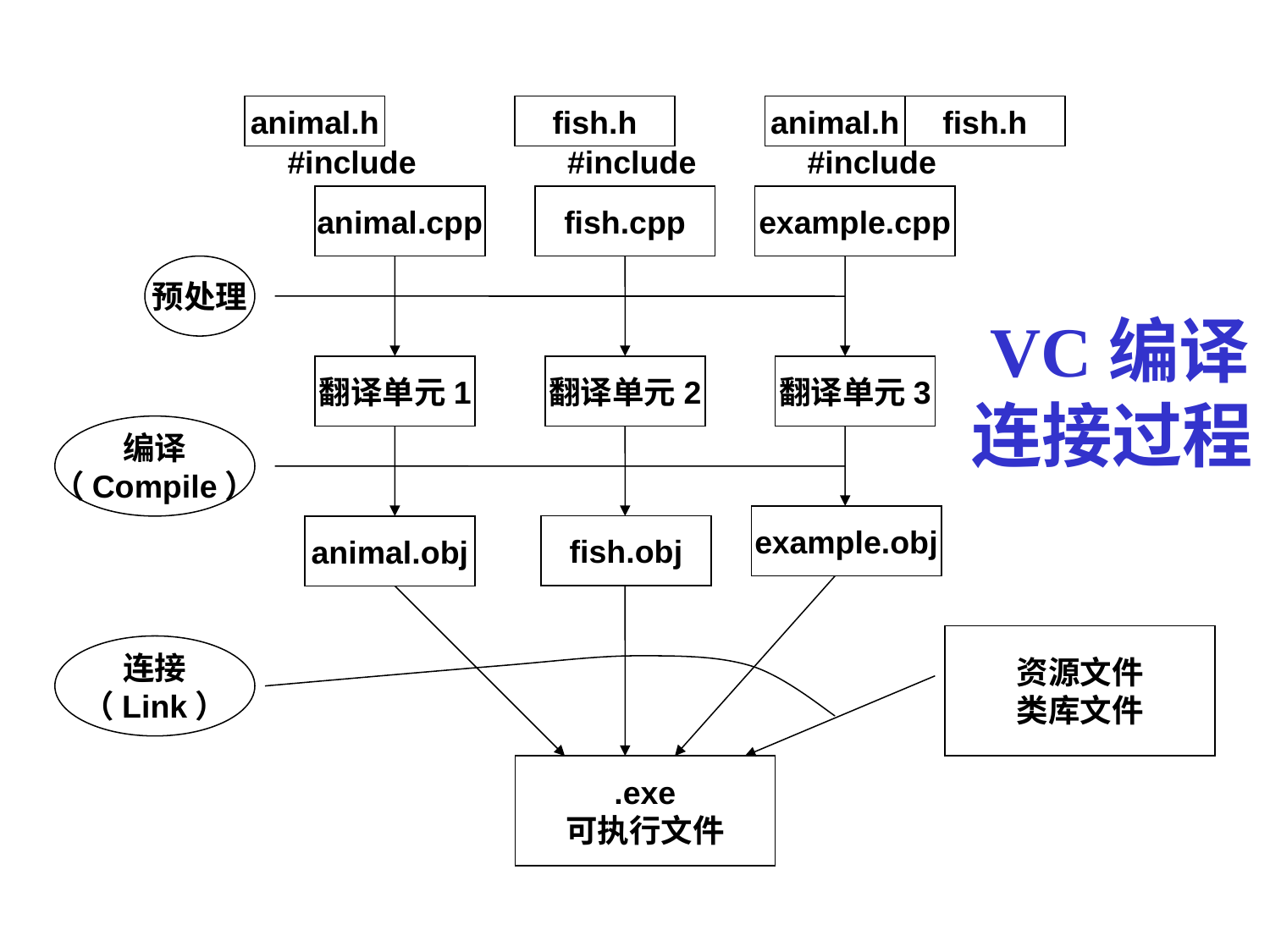

animal.h
fish.h
animal.h
fish.h
#include
#include
#include
animal.cpp
fish.cpp
example.cpp
预处理

VC编译 连接过程
翻译单元1
翻译单元2
翻译单元3
编译
（Compile）

example.obj
fish.obj
animal.obj

资源文件
类库文件
连接
（Link）

.exe
可执行文件